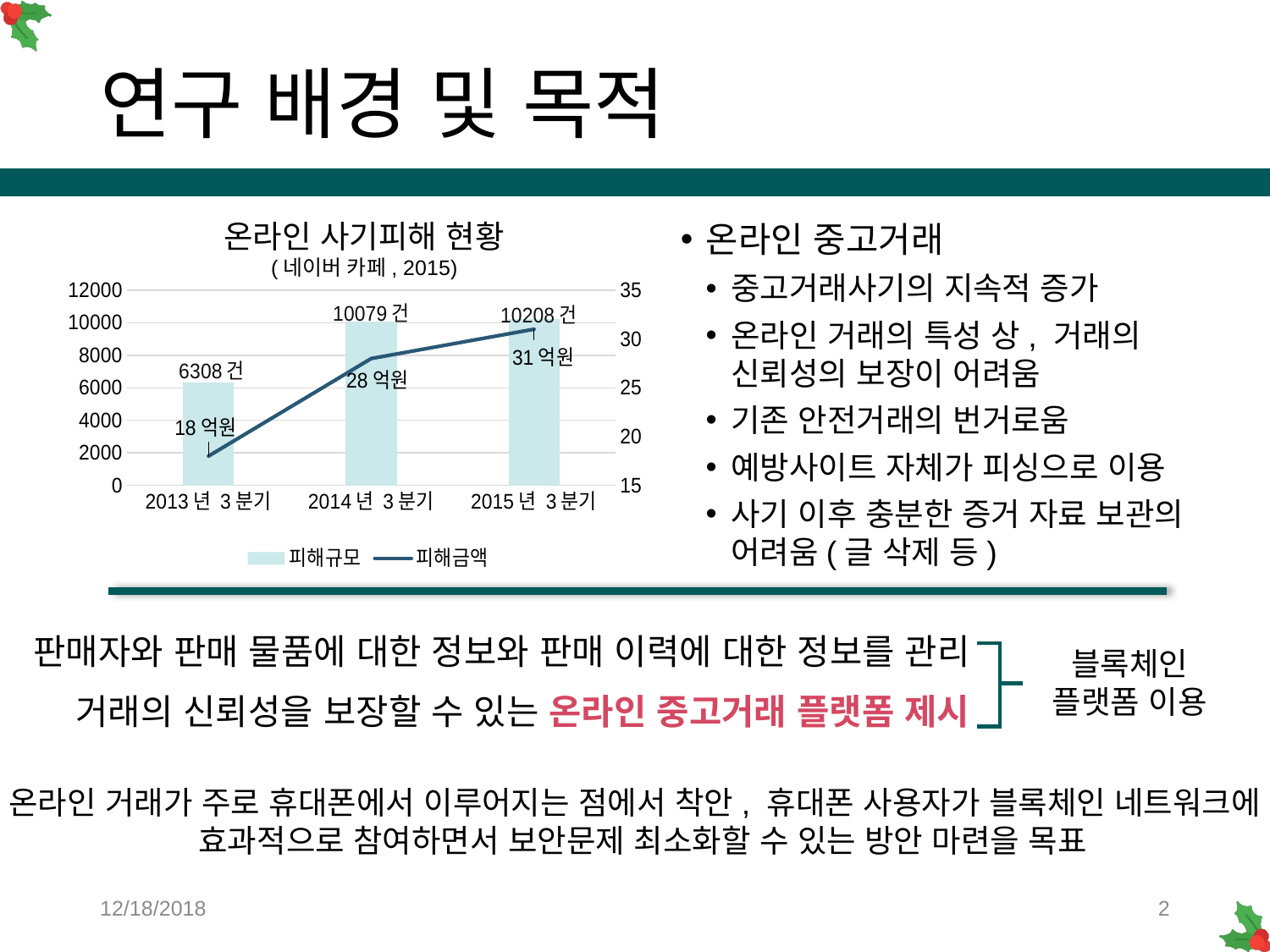

# 연구 배경 및 목적
온라인 사기피해 현황
(네이버 카페, 2015)
온라인 중고거래
중고거래사기의 지속적 증가
온라인 거래의 특성 상, 거래의 신뢰성의 보장이 어려움
기존 안전거래의 번거로움
예방사이트 자체가 피싱으로 이용
사기 이후 충분한 증거 자료 보관의 어려움(글 삭제 등)

### Chart

| Category | 피해규모 | 피해금액 |
|---|---|---|
| 2013년 3분기 | 6308.0 | 18.0 |
| 2014년 3분기 | 10079.0 | 28.0 |
| 2015년 3분기 | 10208.0 | 31.0 |
판매자와 판매 물품에 대한 정보와 판매 이력에 대한 정보를 관리
블록체인
플랫폼 이용

거래의 신뢰성을 보장할 수 있는 온라인 중고거래 플랫폼 제시
온라인 거래가 주로 휴대폰에서 이루어지는 점에서 착안, 휴대폰 사용자가 블록체인 네트워크에
 효과적으로 참여하면서 보안문제 최소화할 수 있는 방안 마련을 목표
12/18/2018
2